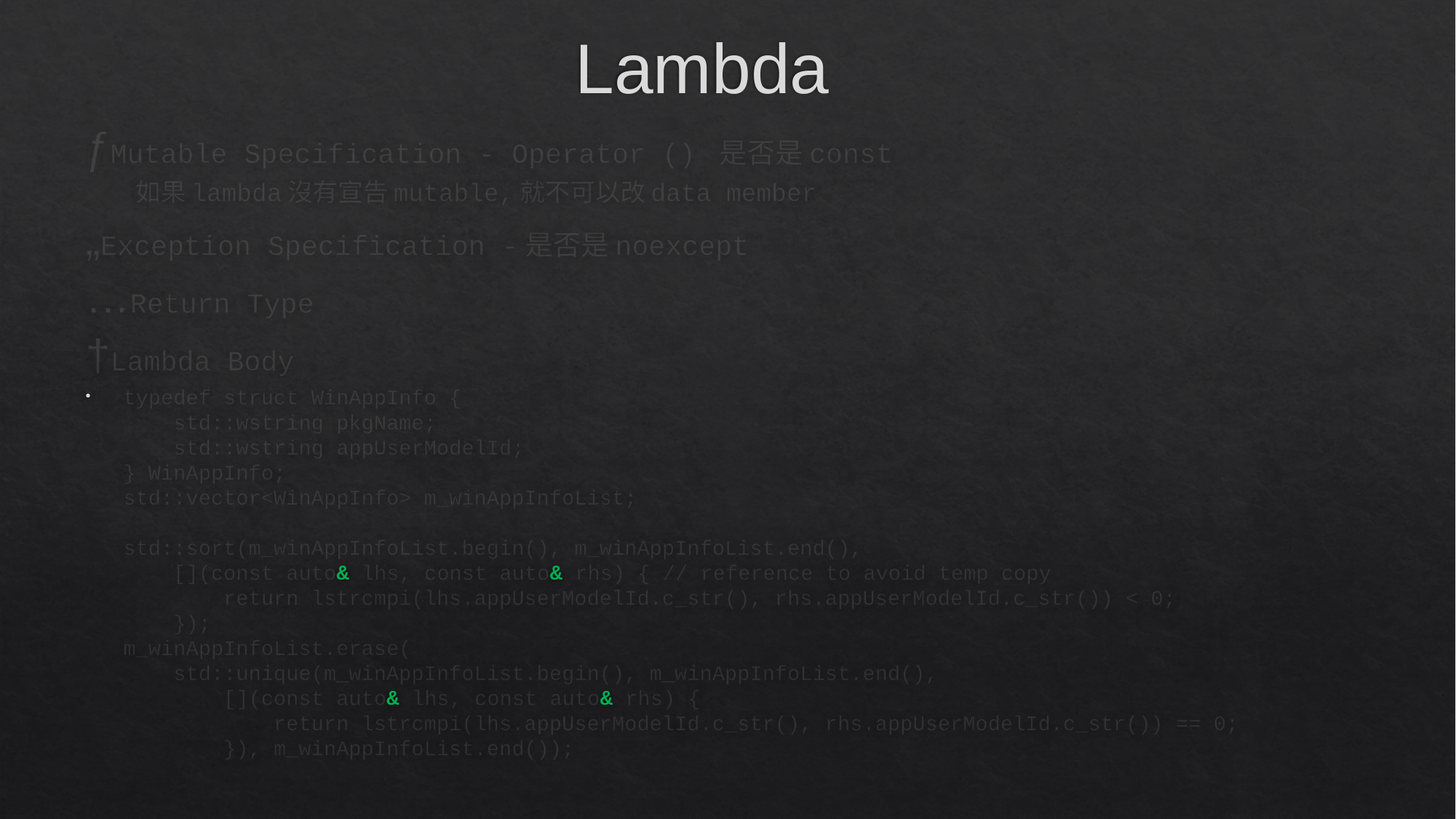

# Lambda
ƒMutable Specification - Operator () 是否是const
如果lambda沒有宣告mutable,就不可以改data member
„Exception Specification -是否是noexcept
…Return Type
†Lambda Body
typedef struct WinAppInfo {
    std::wstring pkgName;
    std::wstring appUserModelId;
} WinAppInfo;
std::vector<WinAppInfo> m_winAppInfoList;
std::sort(m_winAppInfoList.begin(), m_winAppInfoList.end(),
    [](const auto& lhs, const auto& rhs) { // reference to avoid temp copy
        return lstrcmpi(lhs.appUserModelId.c_str(), rhs.appUserModelId.c_str()) < 0;
    });
m_winAppInfoList.erase(
    std::unique(m_winAppInfoList.begin(), m_winAppInfoList.end(),
        [](const auto& lhs, const auto& rhs) {
            return lstrcmpi(lhs.appUserModelId.c_str(), rhs.appUserModelId.c_str()) == 0;
        }), m_winAppInfoList.end());